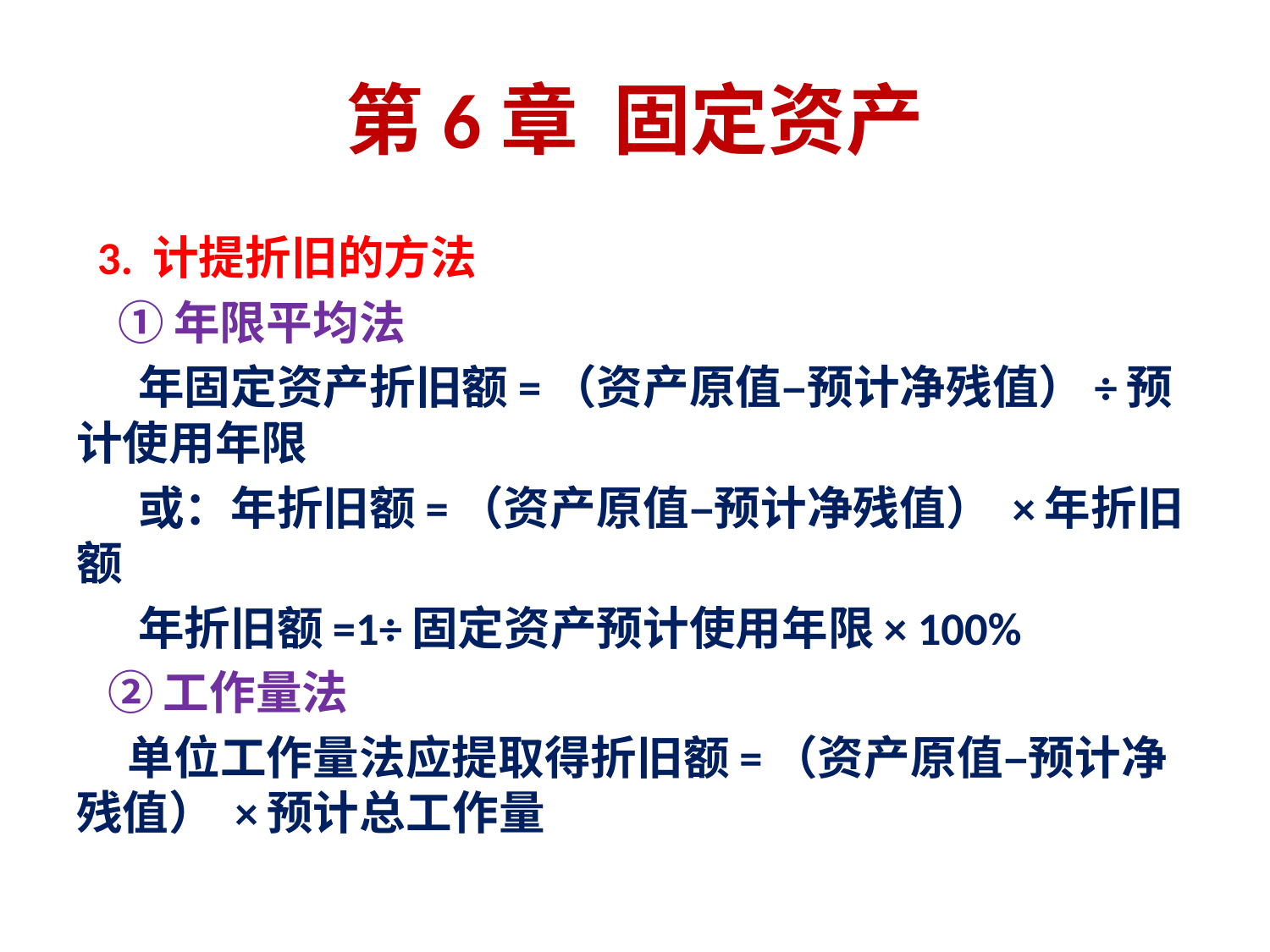

# 第6章  固定资产
  3. 计提折旧的方法
    ①年限平均法
     年固定资产折旧额=（资产原值–预计净残值）÷预计使用年限
     或：年折旧额=（资产原值–预计净残值） ×年折旧额
     年折旧额=1÷固定资产预计使用年限× 100%
   ②工作量法
    单位工作量法应提取得折旧额=（资产原值–预计净残值） ×预计总工作量